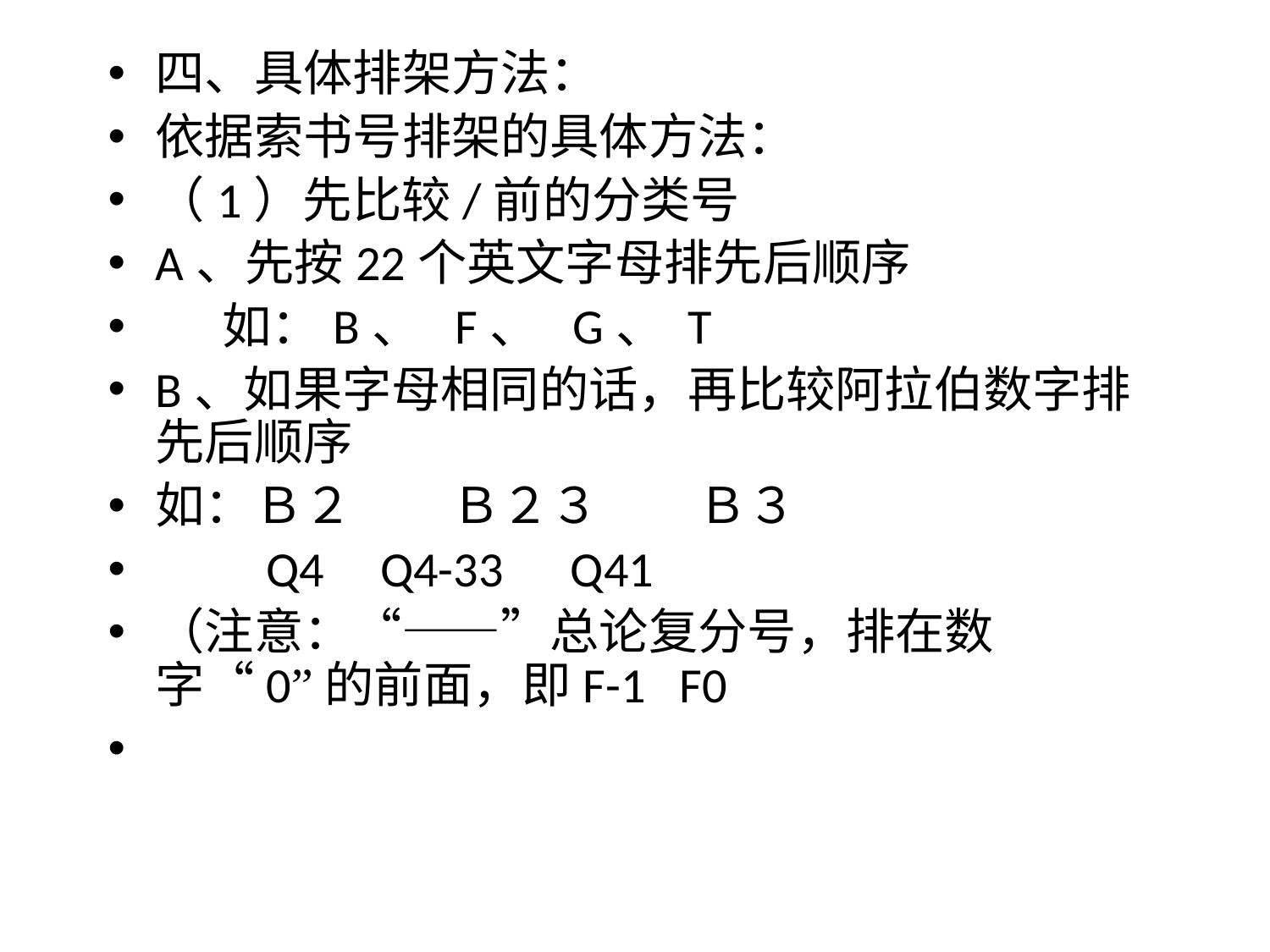

四、具体排架方法：
依据索书号排架的具体方法：
（1）先比较/前的分类号
A、先按22个英文字母排先后顺序
     如：B、  F、  G、 T
B、如果字母相同的话，再比较阿拉伯数字排先后顺序
如：Ｂ２　　Ｂ２３　　Ｂ３
　　Q4     Q4-33      Q41
（注意：“——”总论复分号，排在数字“0”的前面，即F-1   F0